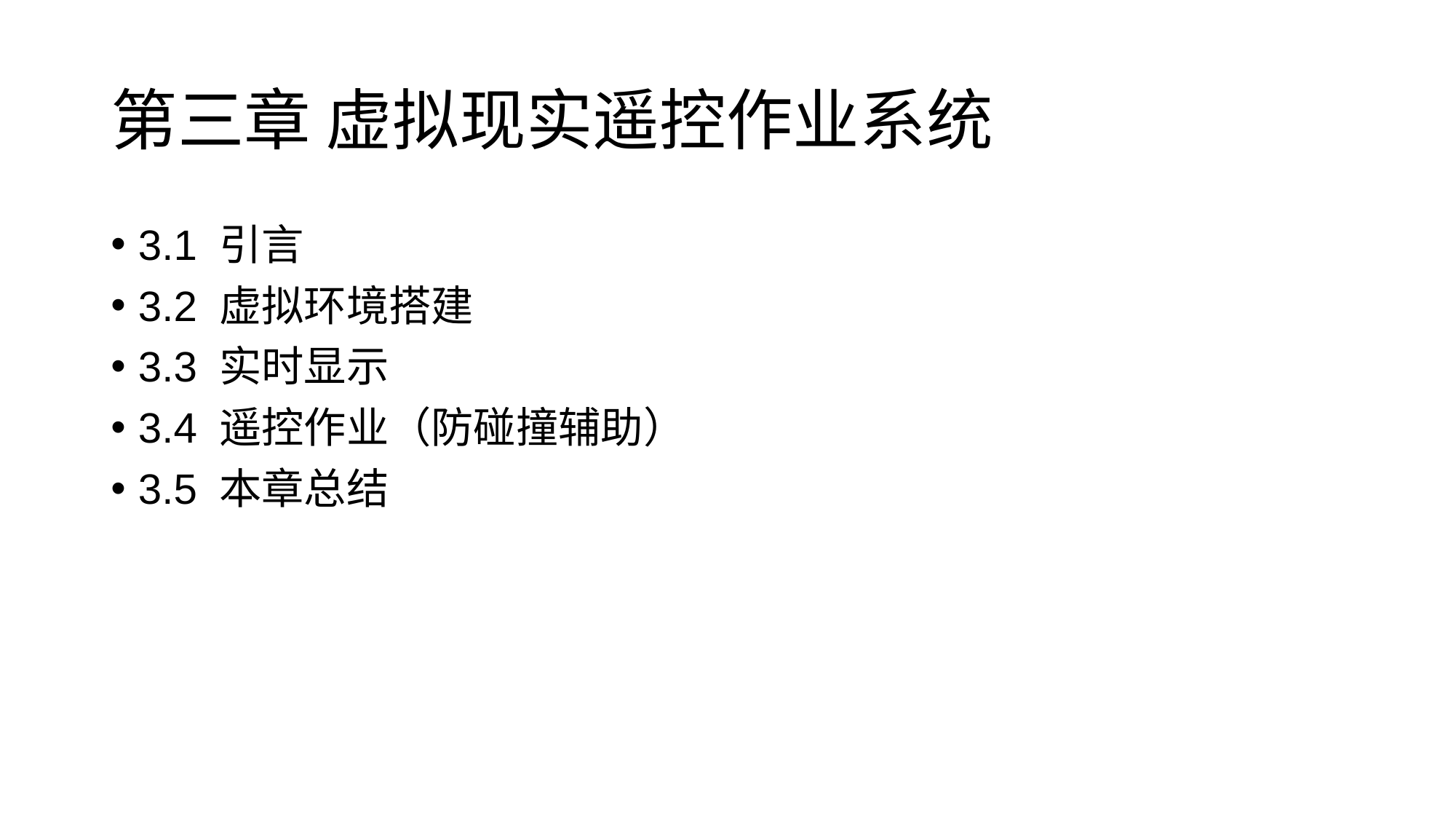

# 第三章 虚拟现实遥控作业系统
3.1 引言
3.2 虚拟环境搭建
3.3 实时显示
3.4 遥控作业（防碰撞辅助）
3.5 本章总结